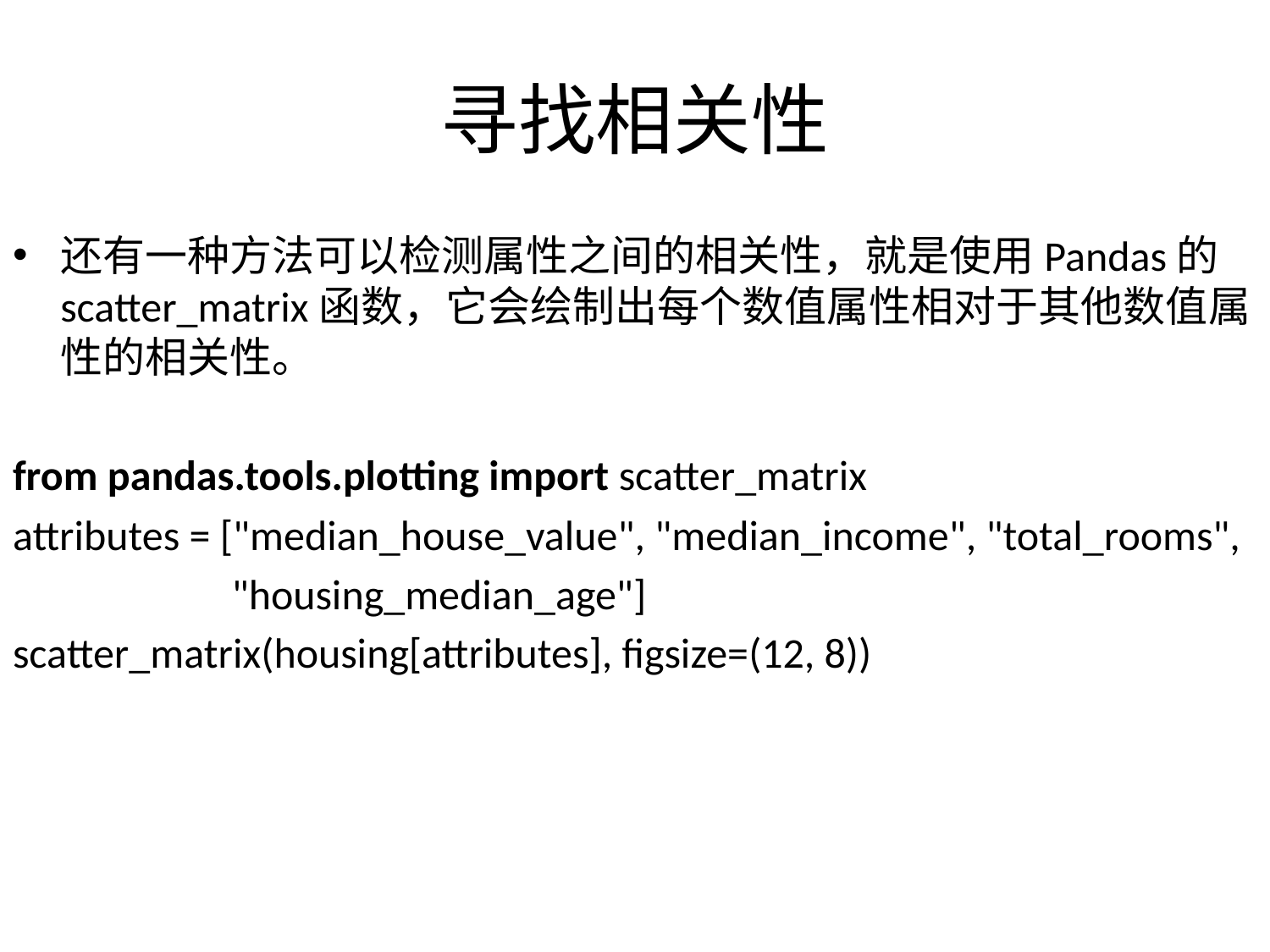

# 寻找相关性
还有一种方法可以检测属性之间的相关性，就是使用Pandas的scatter_matrix函数，它会绘制出每个数值属性相对于其他数值属性的相关性。

from pandas.tools.plotting import scatter_matrix
attributes = ["median_house_value", "median_income", "total_rooms",
                       "housing_median_age"]
scatter_matrix(housing[attributes], figsize=(12, 8))